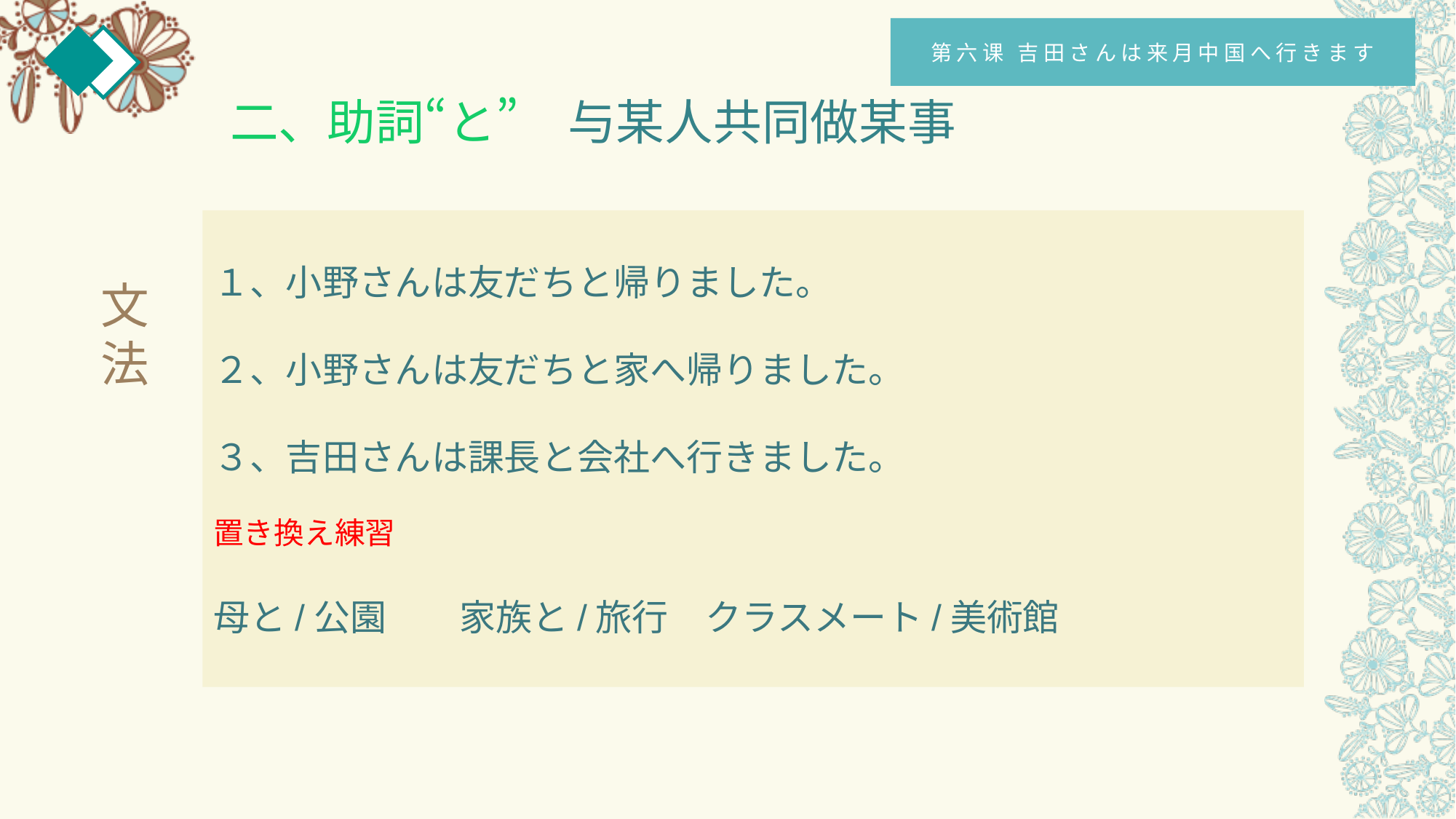

第六课 吉田さんは来月中国へ行きます

二、助詞“と”　与某人共同做某事

１、小野さんは友だちと帰りました。
２、小野さんは友だちと家へ帰りました。
３、吉田さんは課長と会社へ行きました。
置き換え練習
母と/公園　　家族と/旅行　クラスメート/美術館

文
法